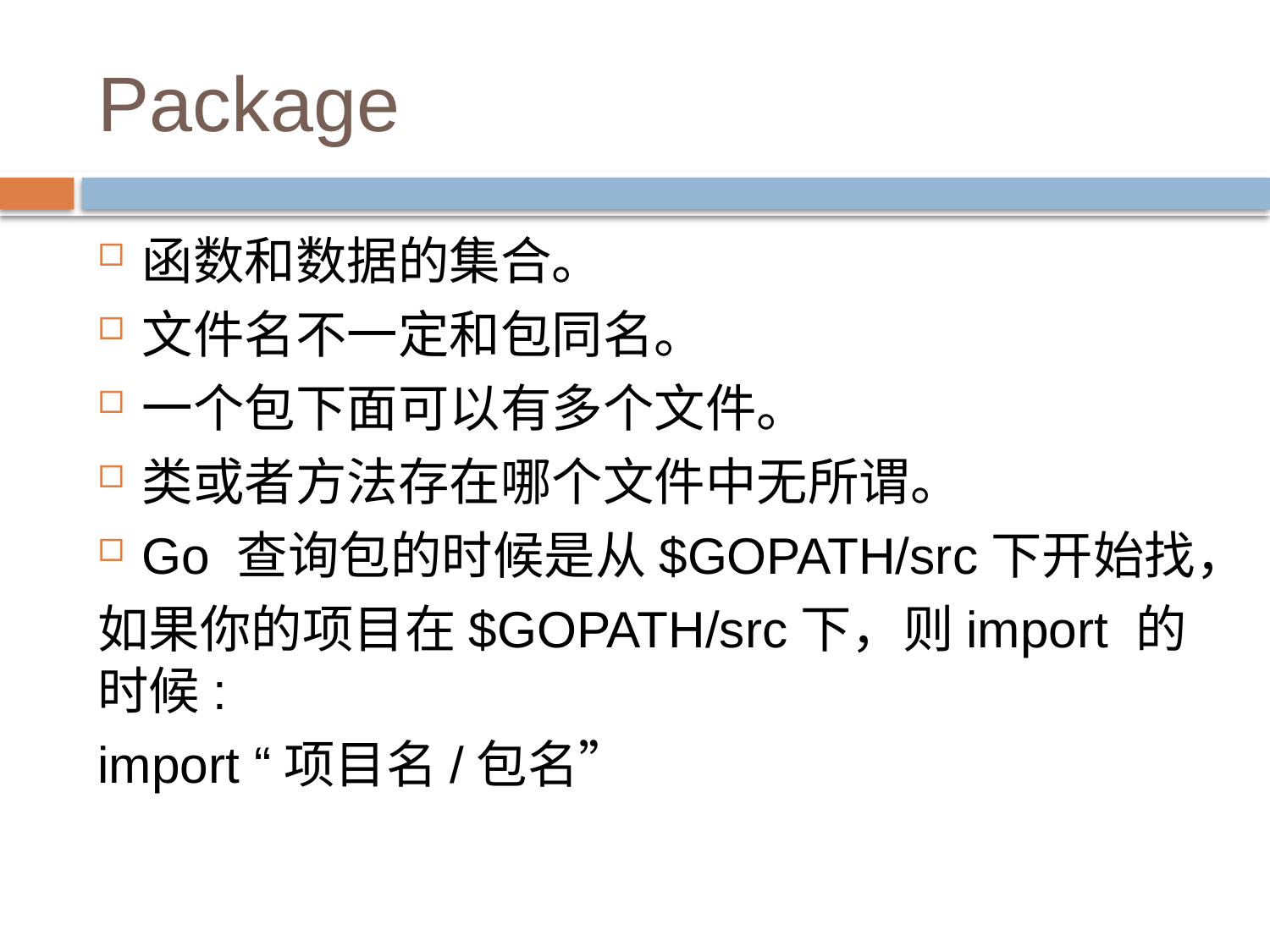

# Package
函数和数据的集合。
文件名不一定和包同名。
一个包下面可以有多个文件。
类或者方法存在哪个文件中无所谓。
Go 查询包的时候是从$GOPATH/src下开始找，
如果你的项目在$GOPATH/src下，则import 的时候:
import “项目名/包名”